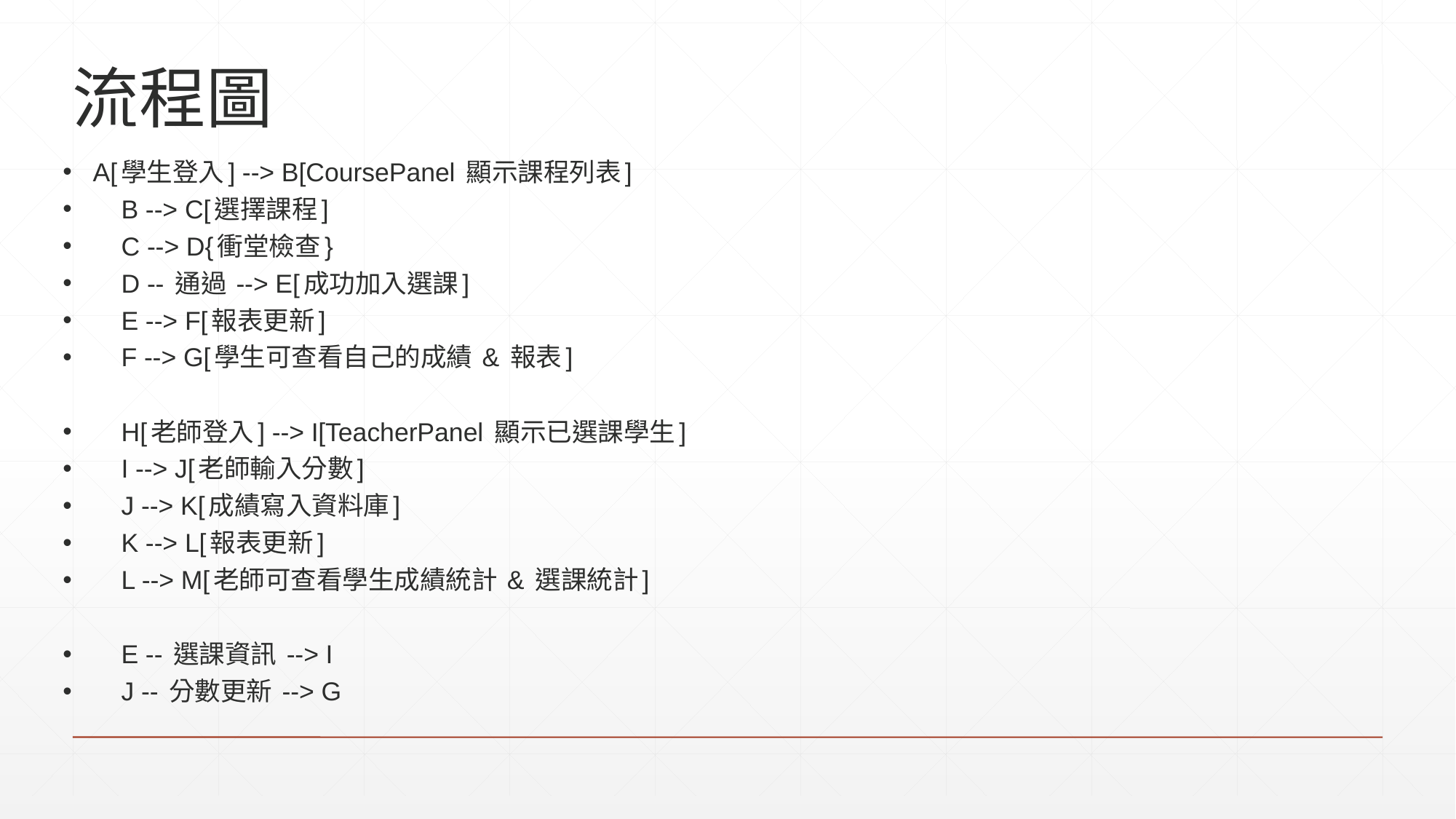

# 流程圖
A[學生登入] --> B[CoursePanel 顯示課程列表]
    B --> C[選擇課程]
    C --> D{衝堂檢查}
    D -- 通過 --> E[成功加入選課]
    E --> F[報表更新]
    F --> G[學生可查看自己的成績 & 報表]

    H[老師登入] --> I[TeacherPanel 顯示已選課學生]
    I --> J[老師輸入分數]
    J --> K[成績寫入資料庫]
    K --> L[報表更新]
    L --> M[老師可查看學生成績統計 & 選課統計]

    E -- 選課資訊 --> I
    J -- 分數更新 --> G